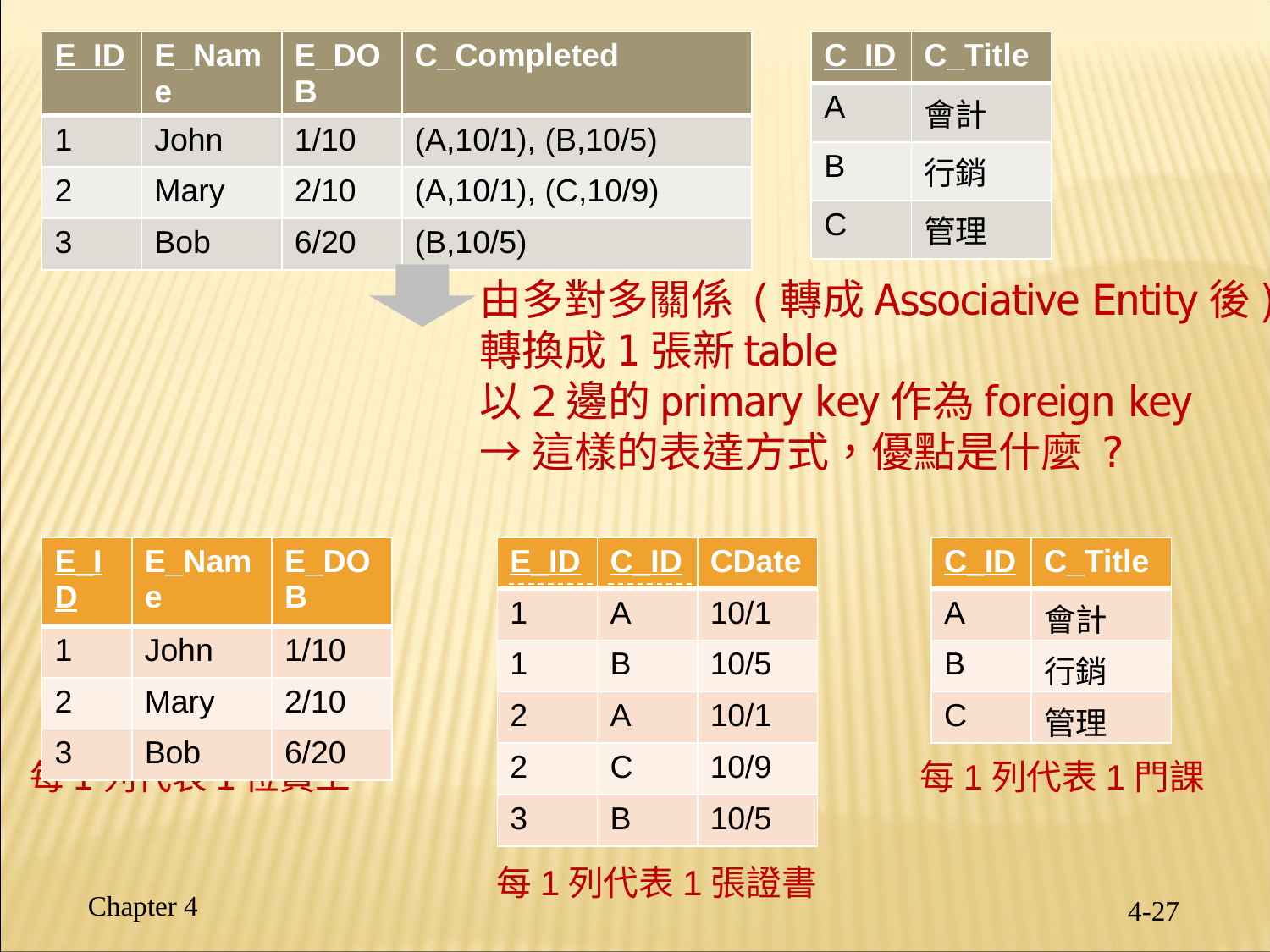

| E\_ID | E\_Name | E\_DOB | C\_Completed |
| --- | --- | --- | --- |
| 1 | John | 1/10 | (A,10/1), (B,10/5) |
| 2 | Mary | 2/10 | (A,10/1), (C,10/9) |
| 3 | Bob | 6/20 | (B,10/5) |
| C\_ID | C\_Title |
| --- | --- |
| A | 會計 |
| B | 行銷 |
| C | 管理 |

由多對多關係 (轉成Associative Entity後)
轉換成1張新table
以2邊的primary key作為foreign key
→這樣的表達方式，優點是什麼 ?
| E\_ID | E\_Name | E\_DOB |
| --- | --- | --- |
| 1 | John | 1/10 |
| 2 | Mary | 2/10 |
| 3 | Bob | 6/20 |
| E\_ID | C\_ID | CDate |
| --- | --- | --- |
| 1 | A | 10/1 |
| 1 | B | 10/5 |
| 2 | A | 10/1 |
| 2 | C | 10/9 |
| 3 | B | 10/5 |
| C\_ID | C\_Title |
| --- | --- |
| A | 會計 |
| B | 行銷 |
| C | 管理 |
每1列代表1位員工
每1列代表1門課
每1列代表1張證書